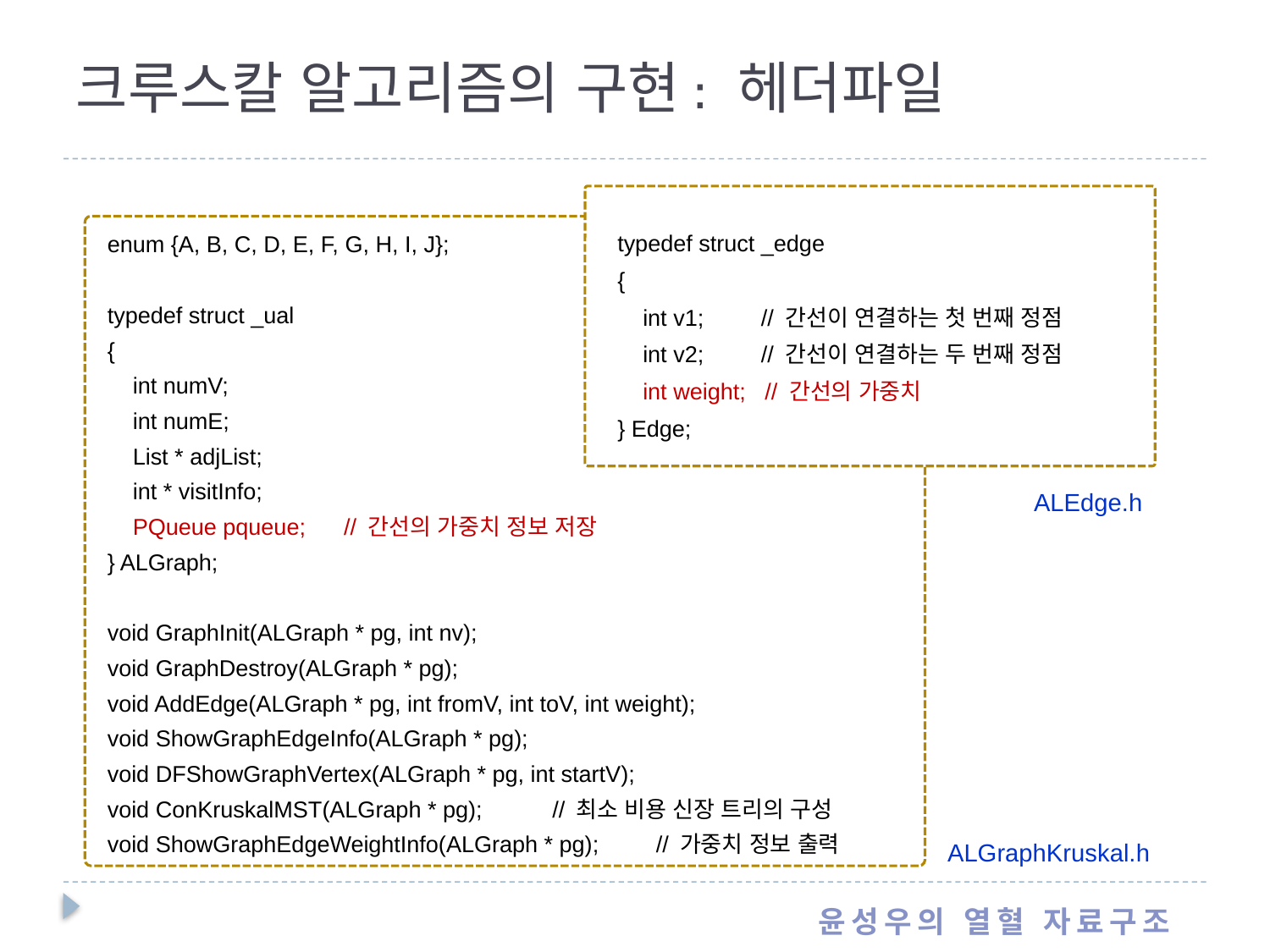

# 크루스칼 알고리즘의 구현: 헤더파일

typedef struct _edge
{
    int v1;         // 간선이 연결하는 첫 번째 정점
    int v2;         // 간선이 연결하는 두 번째 정점
    int weight;   // 간선의 가중치
} Edge;

enum {A, B, C, D, E, F, G, H, I, J};

typedef struct _ual
{
    int numV;
    int numE;
    List * adjList;
    int * visitInfo;
    PQueue pqueue;      // 간선의 가중치 정보 저장
} ALGraph;

void GraphInit(ALGraph * pg, int nv);
void GraphDestroy(ALGraph * pg);
void AddEdge(ALGraph * pg, int fromV, int toV, int weight);
void ShowGraphEdgeInfo(ALGraph * pg);
void DFShowGraphVertex(ALGraph * pg, int startV);
void ConKruskalMST(ALGraph * pg);           // 최소 비용 신장 트리의 구성
void ShowGraphEdgeWeightInfo(ALGraph * pg);         // 가중치 정보 출력
ALEdge.h
ALGraphKruskal.h
윤성우의 열혈 자료구조